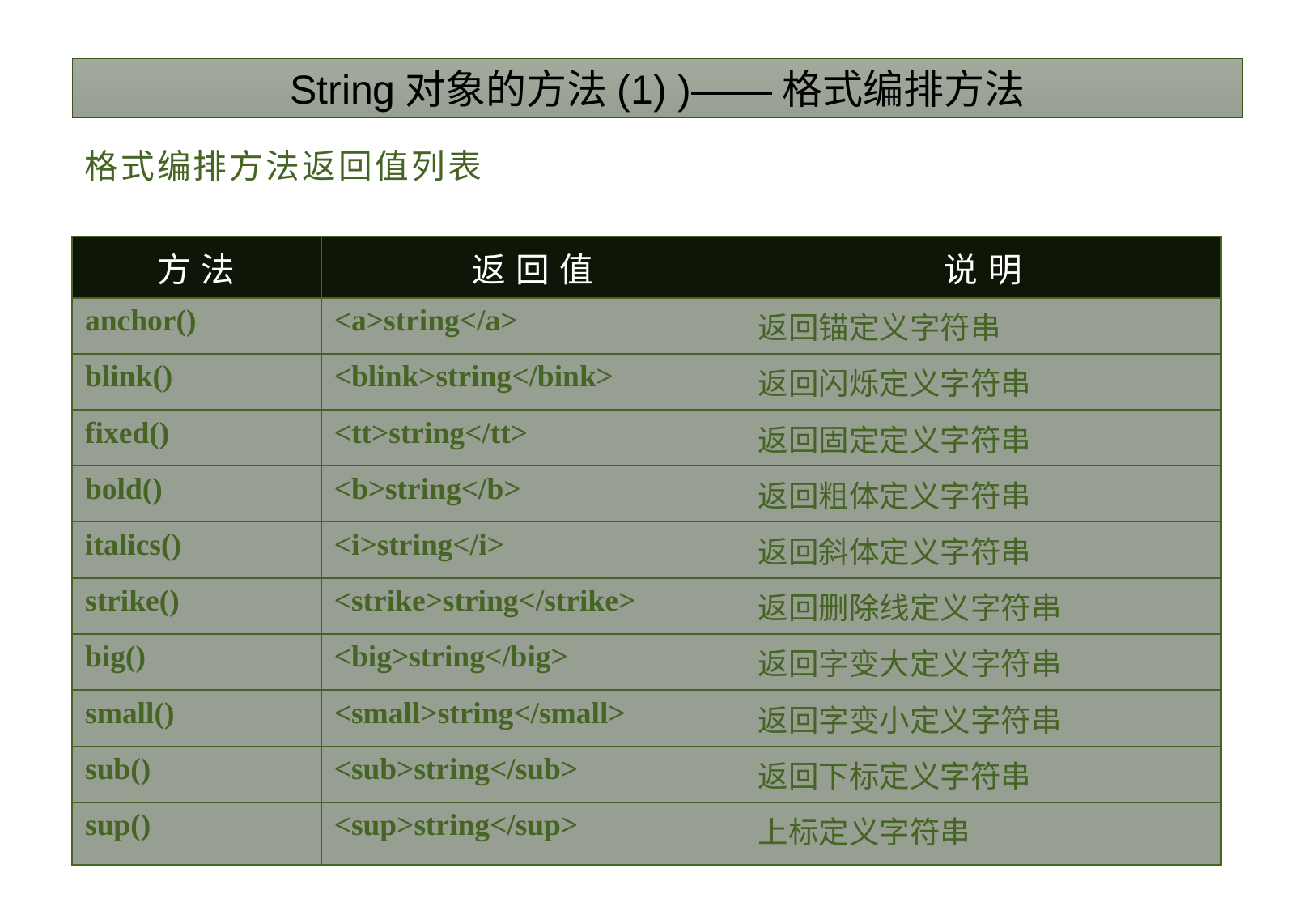

# String对象的方法(1) )——格式编排方法
格式编排方法返回值列表
| 方法 | 返回值 | 说明 |
| --- | --- | --- |
| anchor() | <a>string</a> | 返回锚定义字符串 |
| blink() | <blink>string</bink> | 返回闪烁定义字符串 |
| fixed() | <tt>string</tt> | 返回固定定义字符串 |
| bold() | <b>string</b> | 返回粗体定义字符串 |
| italics() | <i>string</i> | 返回斜体定义字符串 |
| strike() | <strike>string</strike> | 返回删除线定义字符串 |
| big() | <big>string</big> | 返回字变大定义字符串 |
| small() | <small>string</small> | 返回字变小定义字符串 |
| sub() | <sub>string</sub> | 返回下标定义字符串 |
| sup() | <sup>string</sup> | 上标定义字符串 |